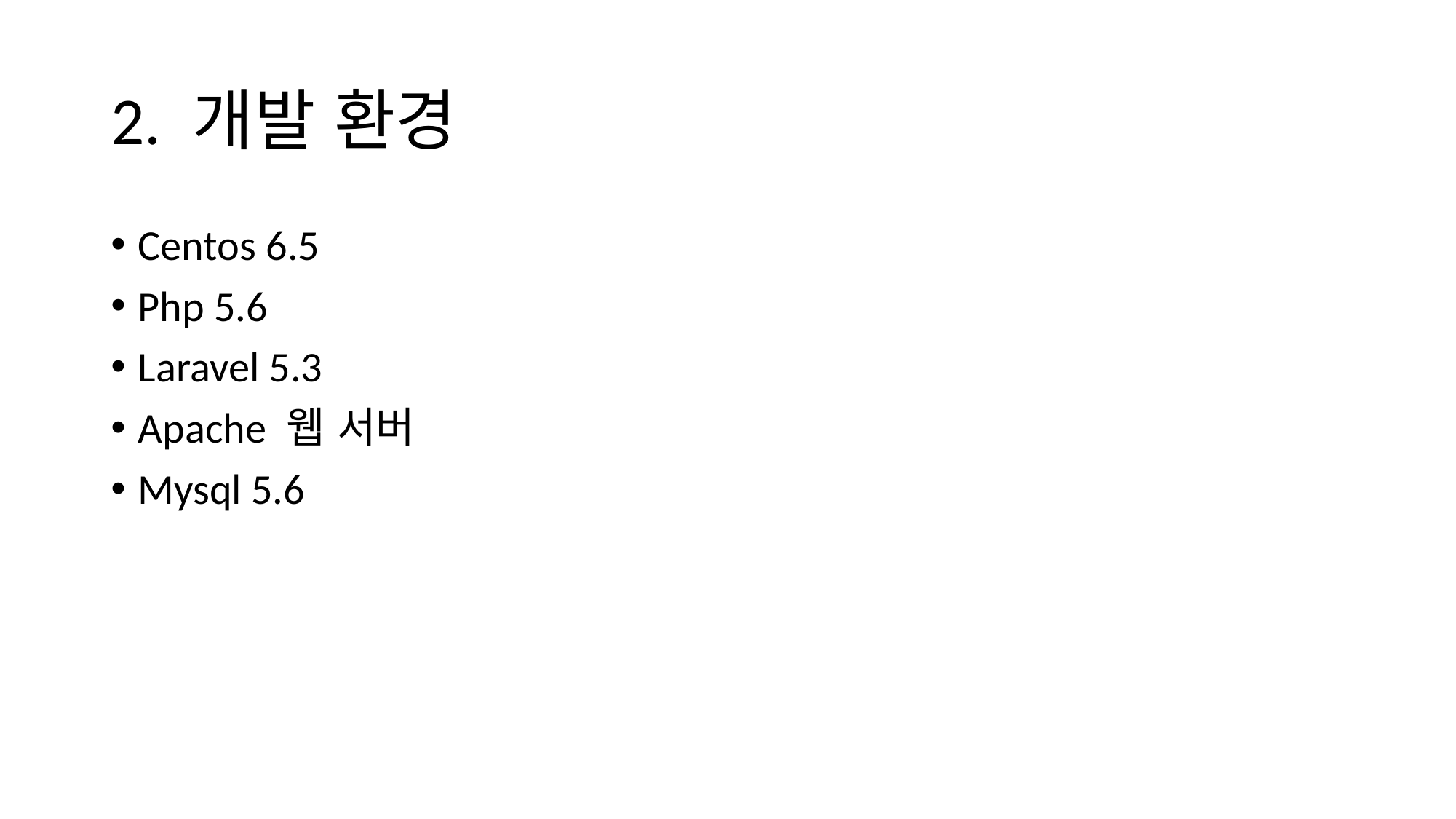

# 2. 개발 환경
Centos 6.5
Php 5.6
Laravel 5.3
Apache 웹 서버
Mysql 5.6